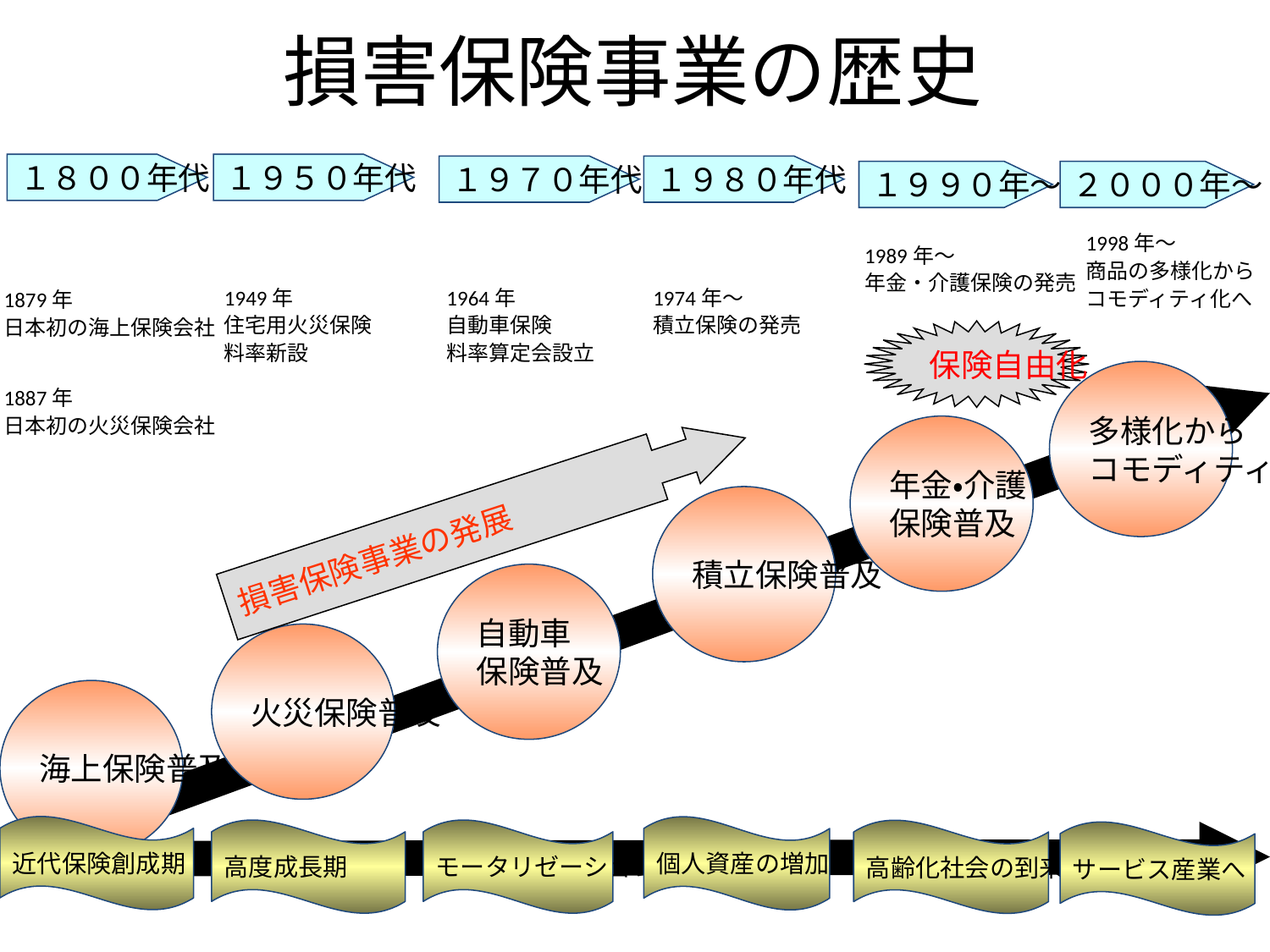

損害保険事業の歴史
１８００年代
１９５０年代
１９７０年代
１９８０年代
１９９０年～
２０００年～
1998年～
商品の多様化から
コモディティ化へ
1989年～
年金・介護保険の発売
1949年
住宅用火災保険
料率新設
1964年
自動車保険
料率算定会設立
1974年～
積立保険の発売
1879年
日本初の海上保険会社
保険自由化
多様化から
コモディティ化
1887年
日本初の火災保険会社

年金・介護
保険普及
積立保険普及
損害保険事業の発展
自動車
保険普及
火災保険普及
海上保険普及
近代保険創成期
個人資産の増加
高度成長期
モータリゼーション
高齢化社会の到来
サービス産業へ